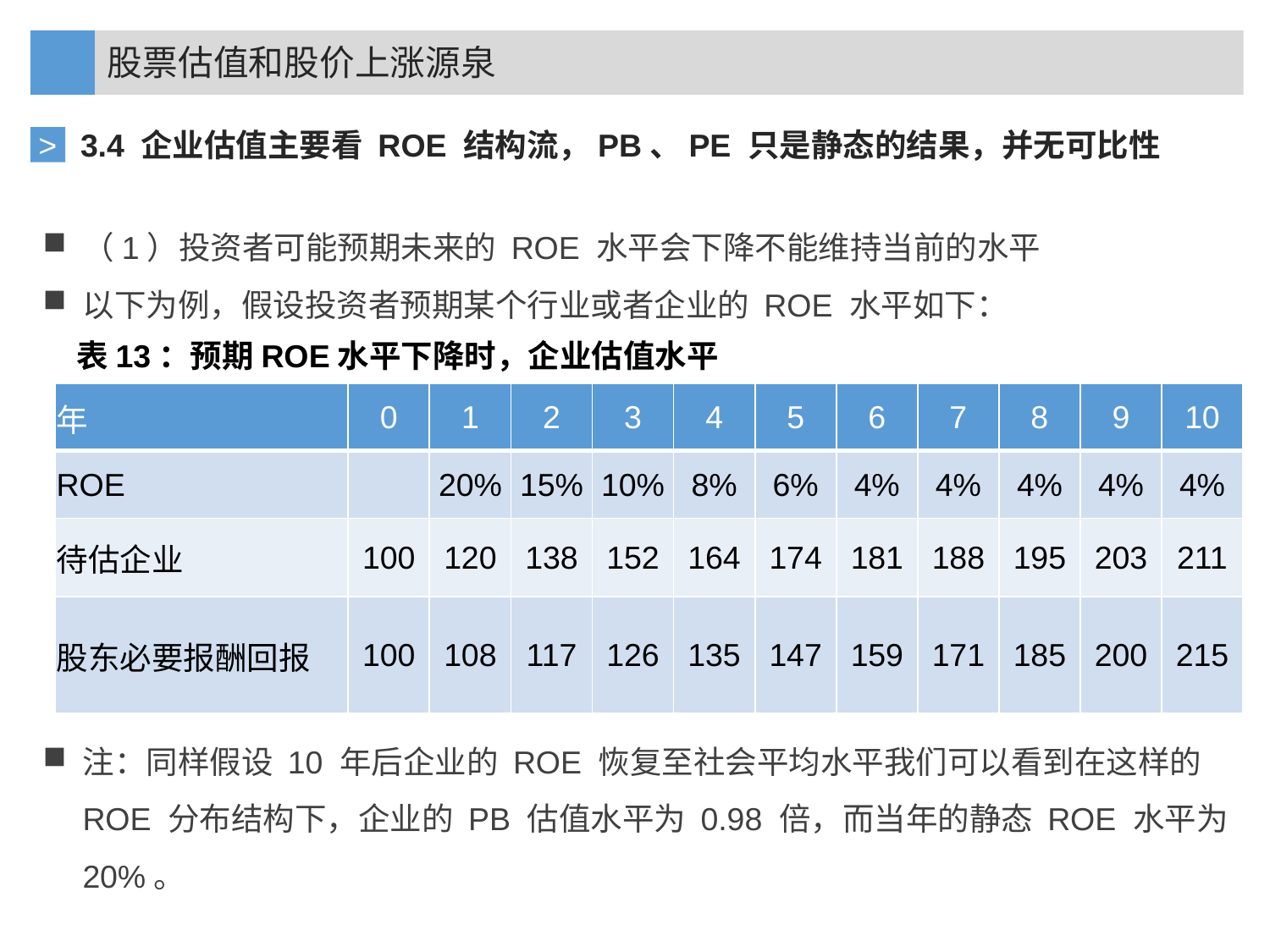

股票估值和股价上涨源泉
3.4 企业估值主要看 ROE 结构流，PB、PE 只是静态的结果，并无可比性
>
（1）投资者可能预期未来的 ROE 水平会下降不能维持当前的水平
以下为例，假设投资者预期某个行业或者企业的 ROE 水平如下：

注：同样假设 10 年后企业的 ROE 恢复至社会平均水平我们可以看到在这样的 ROE 分布结构下，企业的 PB 估值水平为 0.98 倍，而当年的静态 ROE 水平为 20%。
表13：预期ROE水平下降时，企业估值水平
| 年 | 0 | 1 | 2 | 3 | 4 | 5 | 6 | 7 | 8 | 9 | 10 |
| --- | --- | --- | --- | --- | --- | --- | --- | --- | --- | --- | --- |
| ROE |  | 20% | 15% | 10% | 8% | 6% | 4% | 4% | 4% | 4% | 4% |
| 待估企业 | 100 | 120 | 138 | 152 | 164 | 174 | 181 | 188 | 195 | 203 | 211 |
| 股东必要报酬回报 | 100 | 108 | 117 | 126 | 135 | 147 | 159 | 171 | 185 | 200 | 215 |